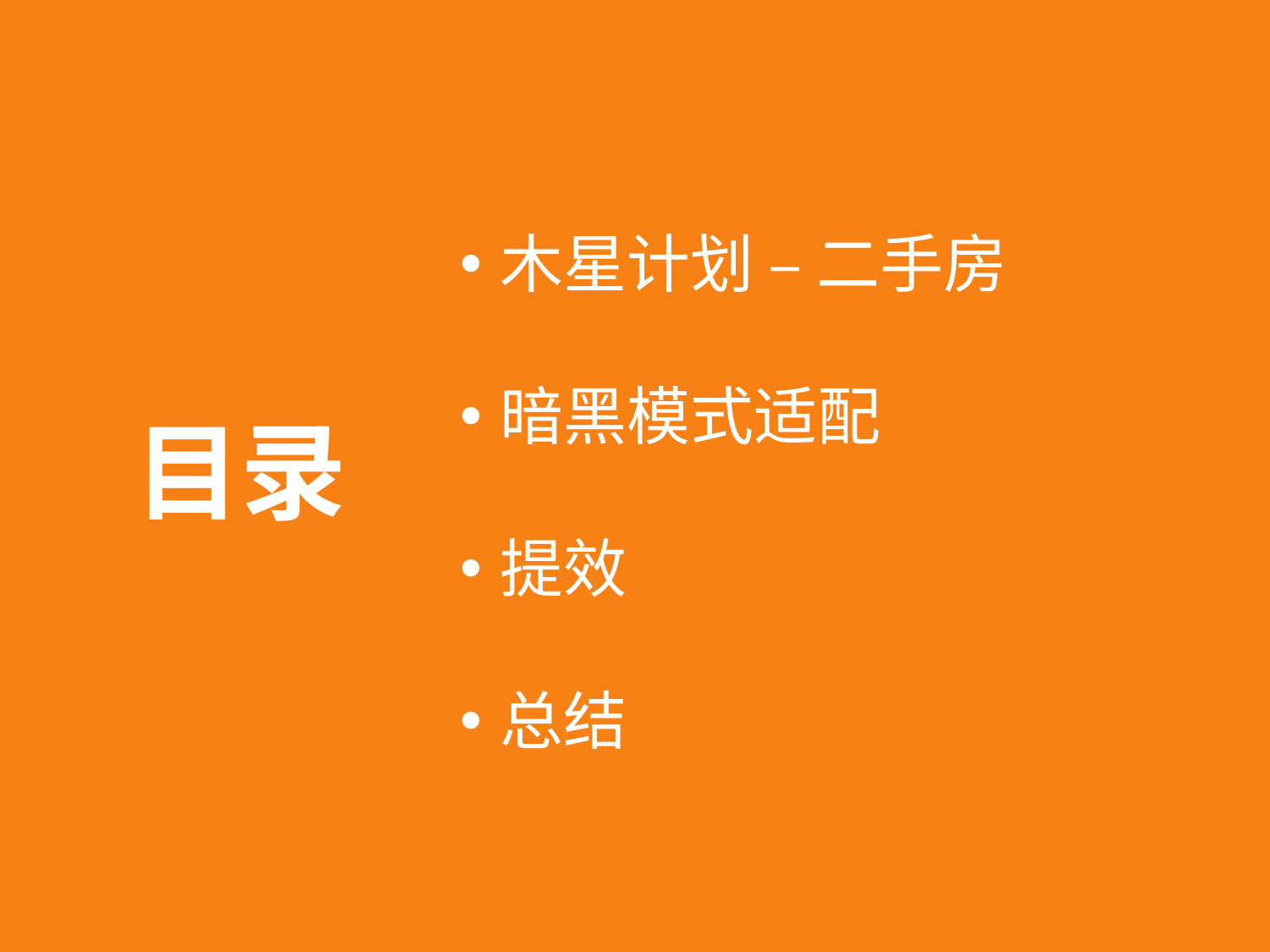

木星计划 – 二手房
暗黑模式适配
提效
总结
目录